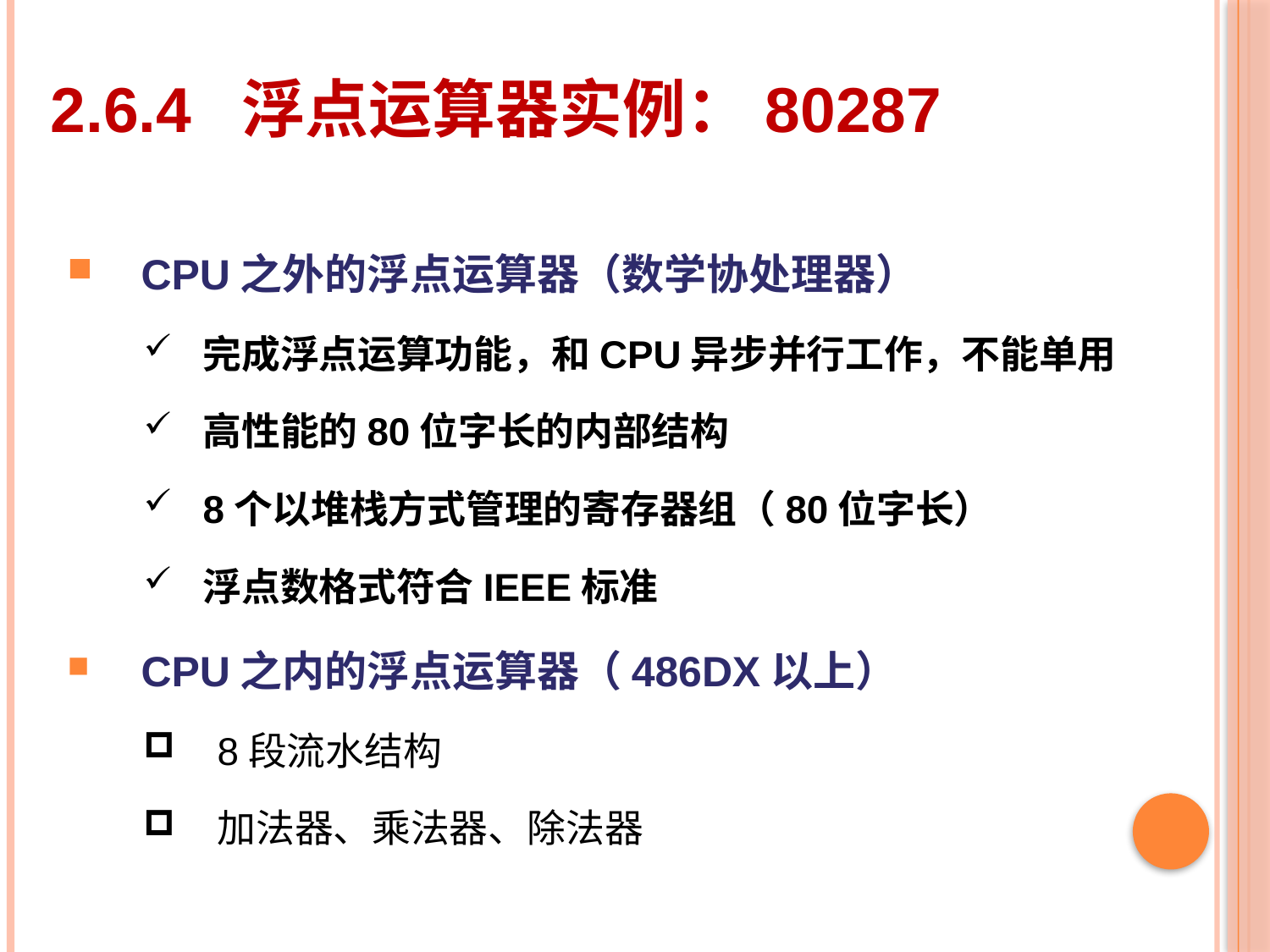

# 2.6.4  浮点运算器实例：80287
CPU之外的浮点运算器（数学协处理器）
完成浮点运算功能，和CPU异步并行工作，不能单用
高性能的80位字长的内部结构
8个以堆栈方式管理的寄存器组（80位字长）
浮点数格式符合IEEE标准
CPU之内的浮点运算器（486DX以上）
8段流水结构
加法器、乘法器、除法器